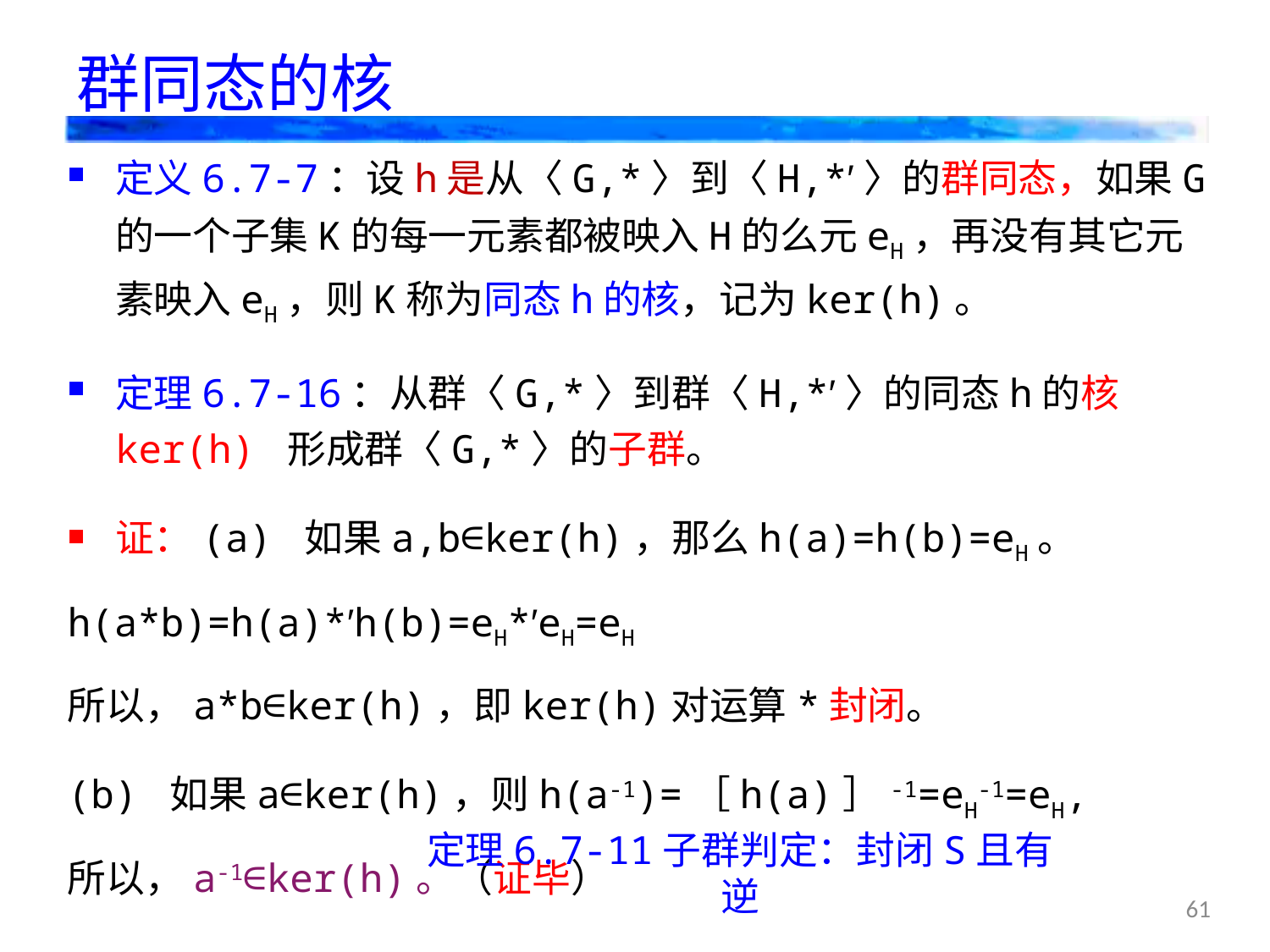

群同态的核
定义6.7-7：设h是从〈G,*〉到〈H,*′〉的群同态，如果G的一个子集K的每一元素都被映入H的么元eH，再没有其它元素映入eH，则K称为同态h的核，记为ker(h)。
定理6.7-16：从群〈G,*〉到群〈H,*′〉的同态h的核ker(h) 形成群〈G,*〉的子群。
证：(a) 如果a,b∈ker(h)，那么h(a)=h(b)=eH。
h(a*b)=h(a)*′h(b)=eH*′eH=eH
所以，a*b∈ker(h)，即ker(h)对运算*封闭。
(b) 如果a∈ker(h)，则h(a-1)=［h(a)］-1=eH-1=eH,
所以，a-1∈ker(h)。（证毕）
定理6.7-11子群判定：封闭S且有逆
61